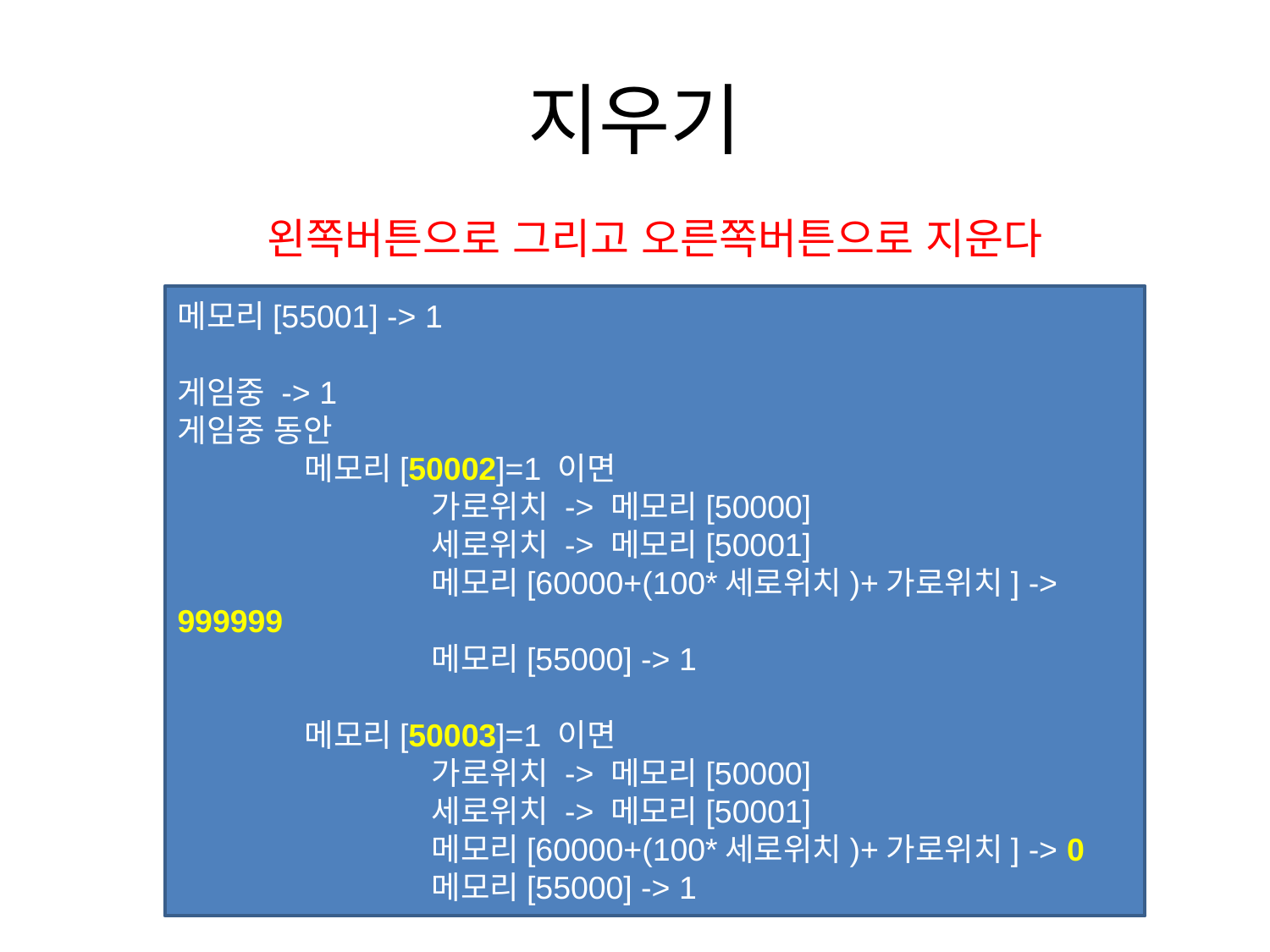

# 지우기
왼쪽버튼으로 그리고 오른쪽버튼으로 지운다
메모리[55001] -> 1

게임중 -> 1
게임중 동안
	메모리[50002]=1 이면
		가로위치 -> 메모리[50000]
		세로위치 -> 메모리[50001]
		메모리[60000+(100*세로위치)+가로위치] -> 999999
		메모리[55000] -> 1

	메모리[50003]=1 이면
		가로위치 -> 메모리[50000]
		세로위치 -> 메모리[50001]
		메모리[60000+(100*세로위치)+가로위치] -> 0
		메모리[55000] -> 1